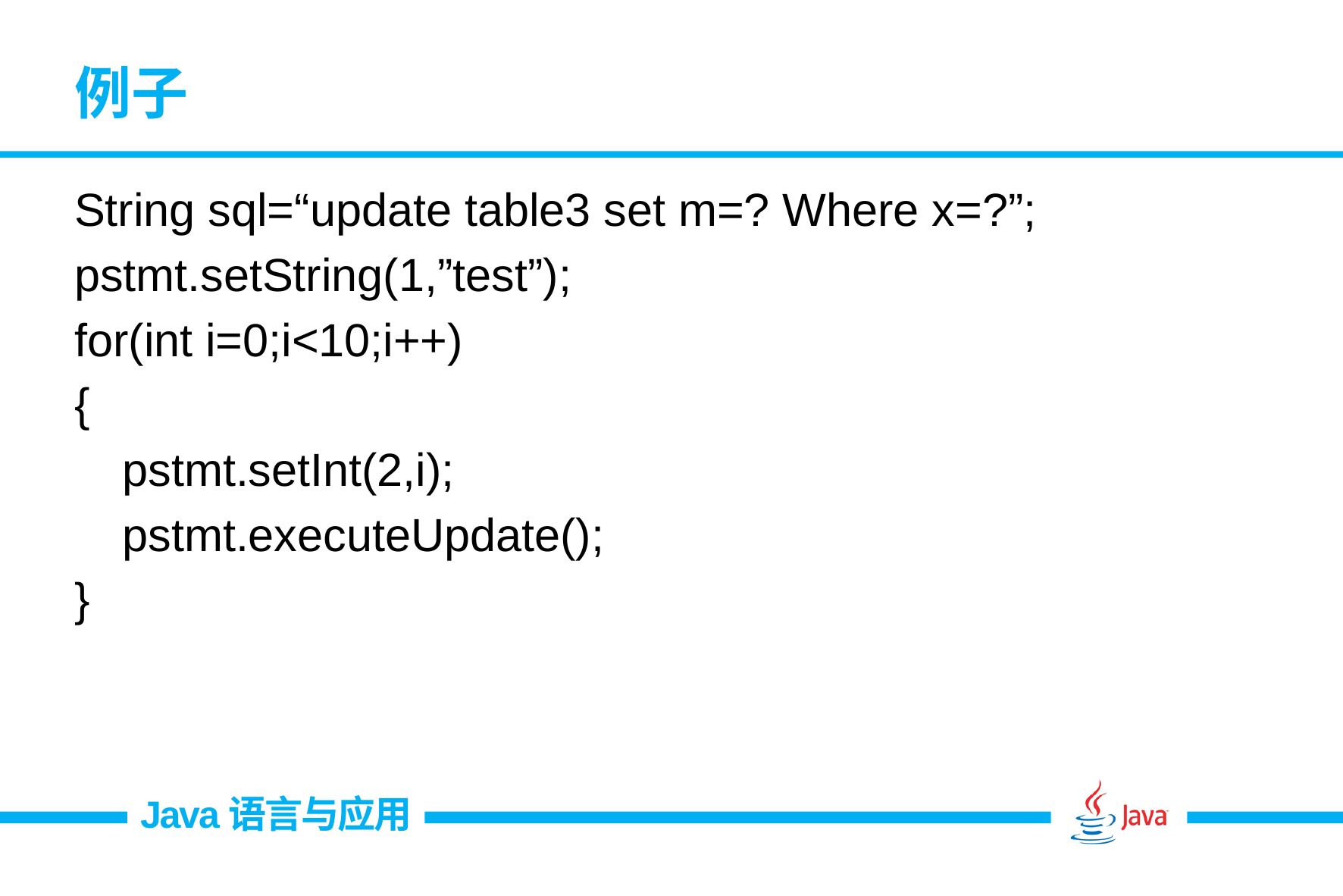

# 例子
String sql=“update table3 set m=? Where x=?”;
pstmt.setString(1,”test”);
for(int i=0;i<10;i++)
{
	pstmt.setInt(2,i);
	pstmt.executeUpdate();
}